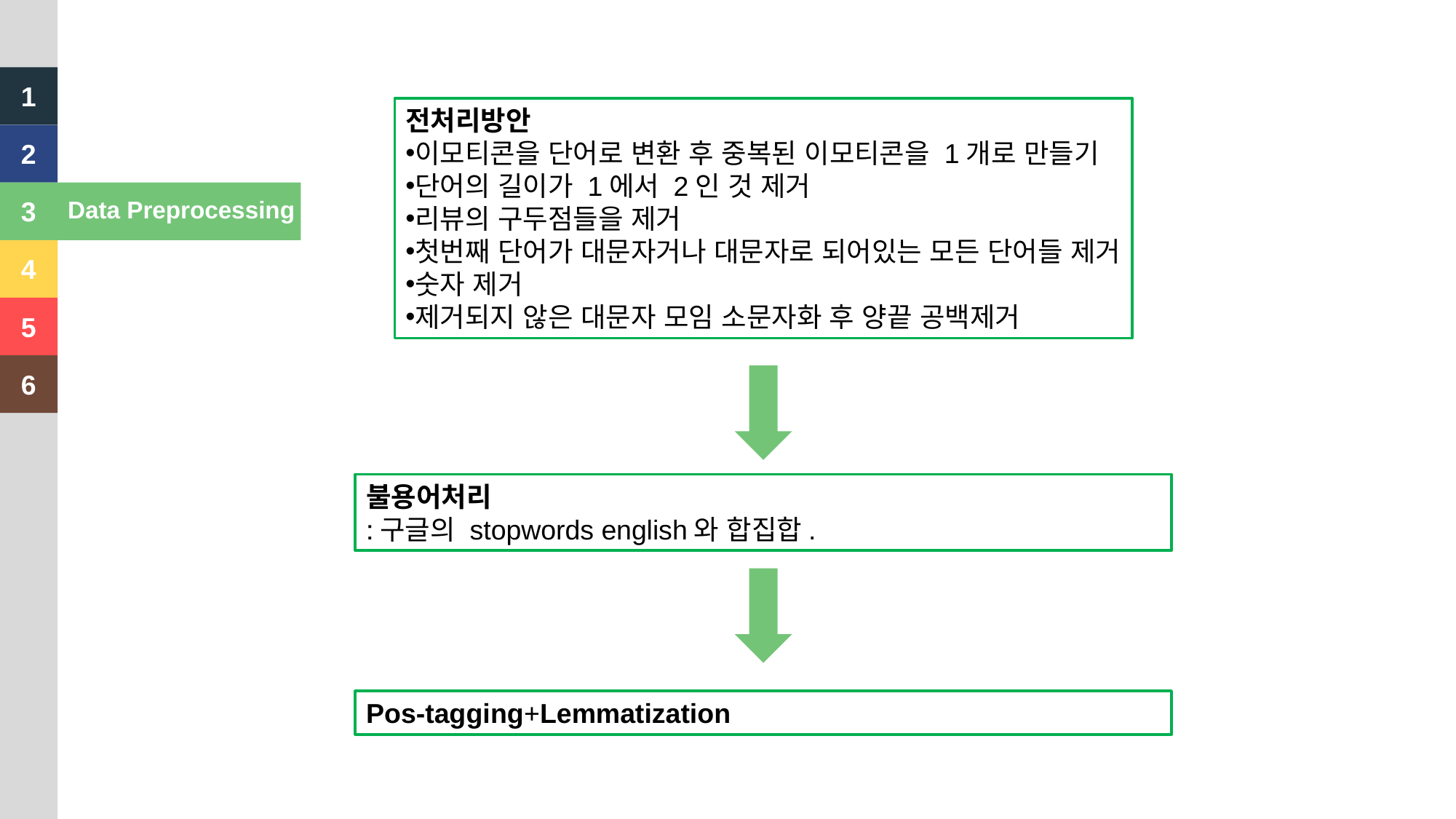

1
전처리방안
이모티콘을 단어로 변환 후 중복된 이모티콘을 1개로 만들기
단어의 길이가 1에서 2인 것 제거
리뷰의 구두점들을 제거
첫번째 단어가 대문자거나 대문자로 되어있는 모든 단어들 제거
숫자 제거
제거되지 않은 대문자 모임 소문자화 후 양끝 공백제거

2

3
Data Preprocessing

4

5

6

성실
불용어처리
:구글의 stopwords english와 합집합.

Pos-tagging+Lemmatization